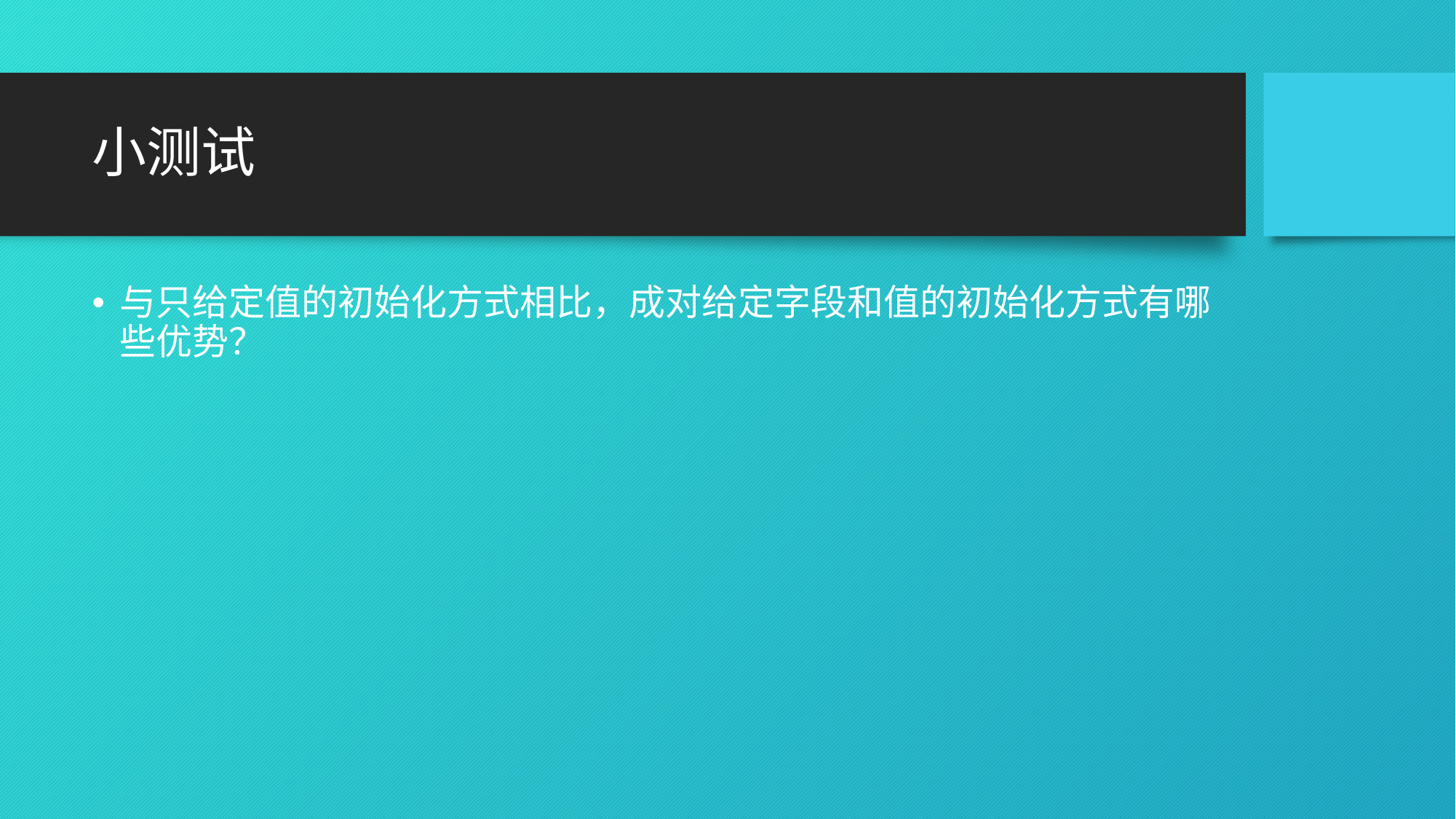

# 小测试
与只给定值的初始化方式相比，成对给定字段和值的初始化方式有哪些优势？